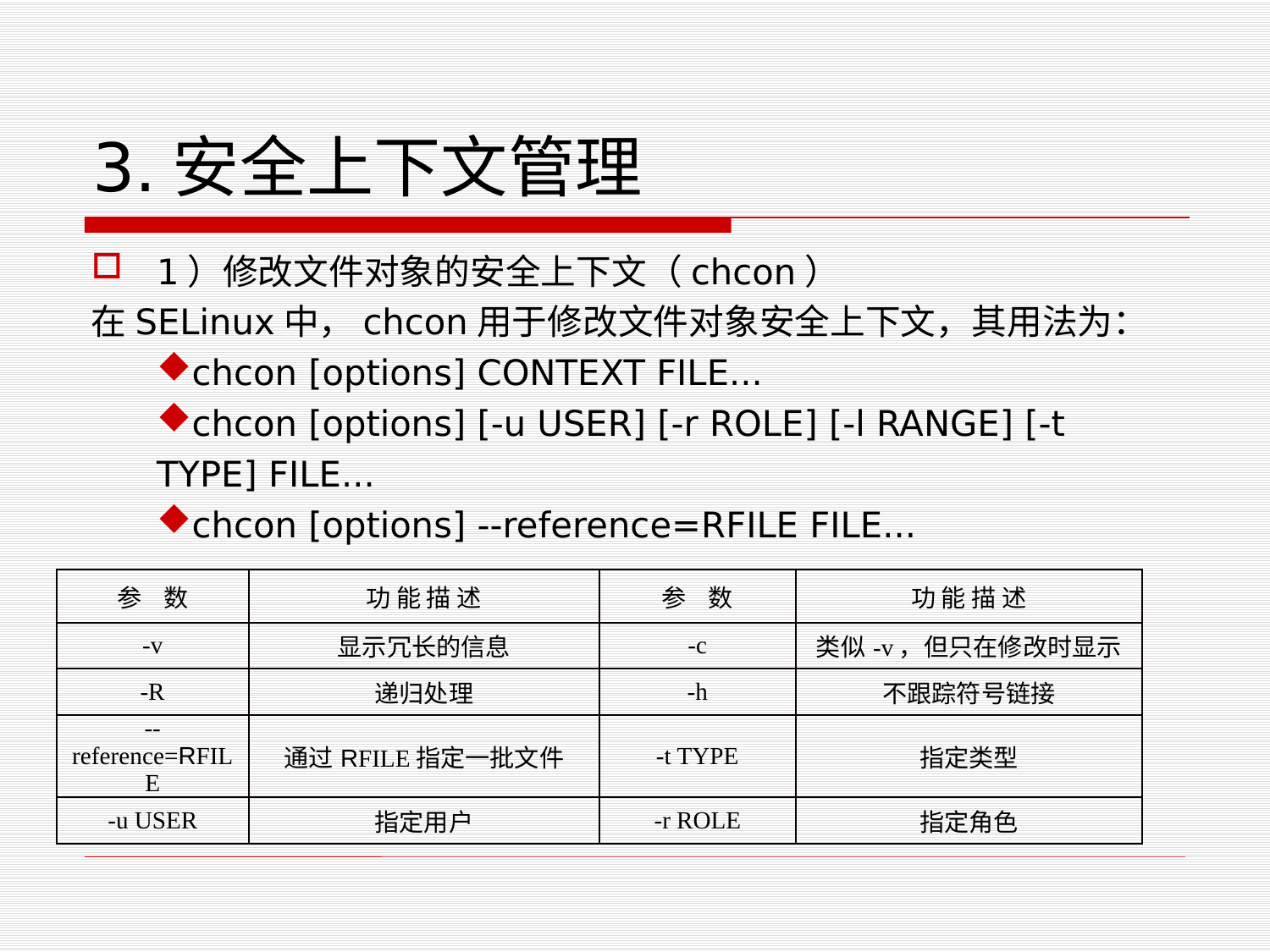

# 3.安全上下文管理
1）修改文件对象的安全上下文（chcon）
在SELinux中，chcon用于修改文件对象安全上下文，其用法为：
chcon [options] CONTEXT FILE...
chcon [options] [-u USER] [-r ROLE] [-l RANGE] [-t TYPE] FILE...
chcon [options] --reference=RFILE FILE...

| 参 数 | 功 能 描 述 | 参 数 | 功 能 描 述 |
| --- | --- | --- | --- |
| -v | 显示冗长的信息 | -c | 类似-v，但只在修改时显示 |
| -R | 递归处理 | -h | 不跟踪符号链接 |
| --reference=RFILE | 通过RFILE指定一批文件 | -t TYPE | 指定类型 |
| -u USER | 指定用户 | -r ROLE | 指定角色 |